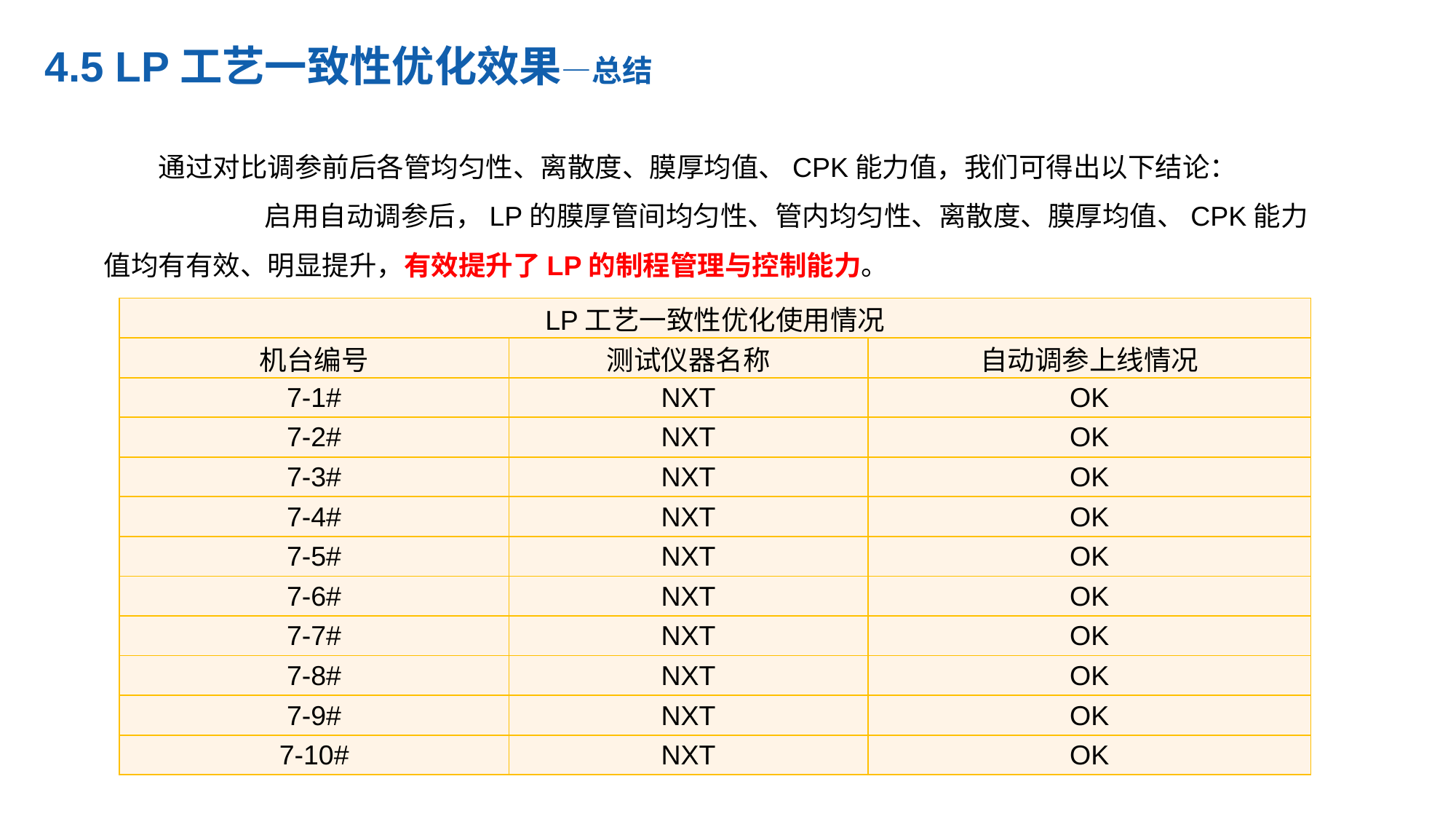

4.5 LP工艺一致性优化效果—总结
通过对比调参前后各管均匀性、离散度、膜厚均值、CPK能力值，我们可得出以下结论：                                       启用自动调参后，LP的膜厚管间均匀性、管内均匀性、离散度、膜厚均值、CPK能力值均有有效、明显提升，有效提升了LP的制程管理与控制能力。
| LP工艺一致性优化使用情况 |  |  |
| --- | --- | --- |
| 机台编号 | 测试仪器名称 | 自动调参上线情况 |
| 7-1# | NXT | OK |
| 7-2# | NXT | OK |
| 7-3# | NXT | OK |
| 7-4# | NXT | OK |
| 7-5# | NXT | OK |
| 7-6# | NXT | OK |
| 7-7# | NXT | OK |
| 7-8# | NXT | OK |
| 7-9# | NXT | OK |
| 7-10# | NXT | OK |